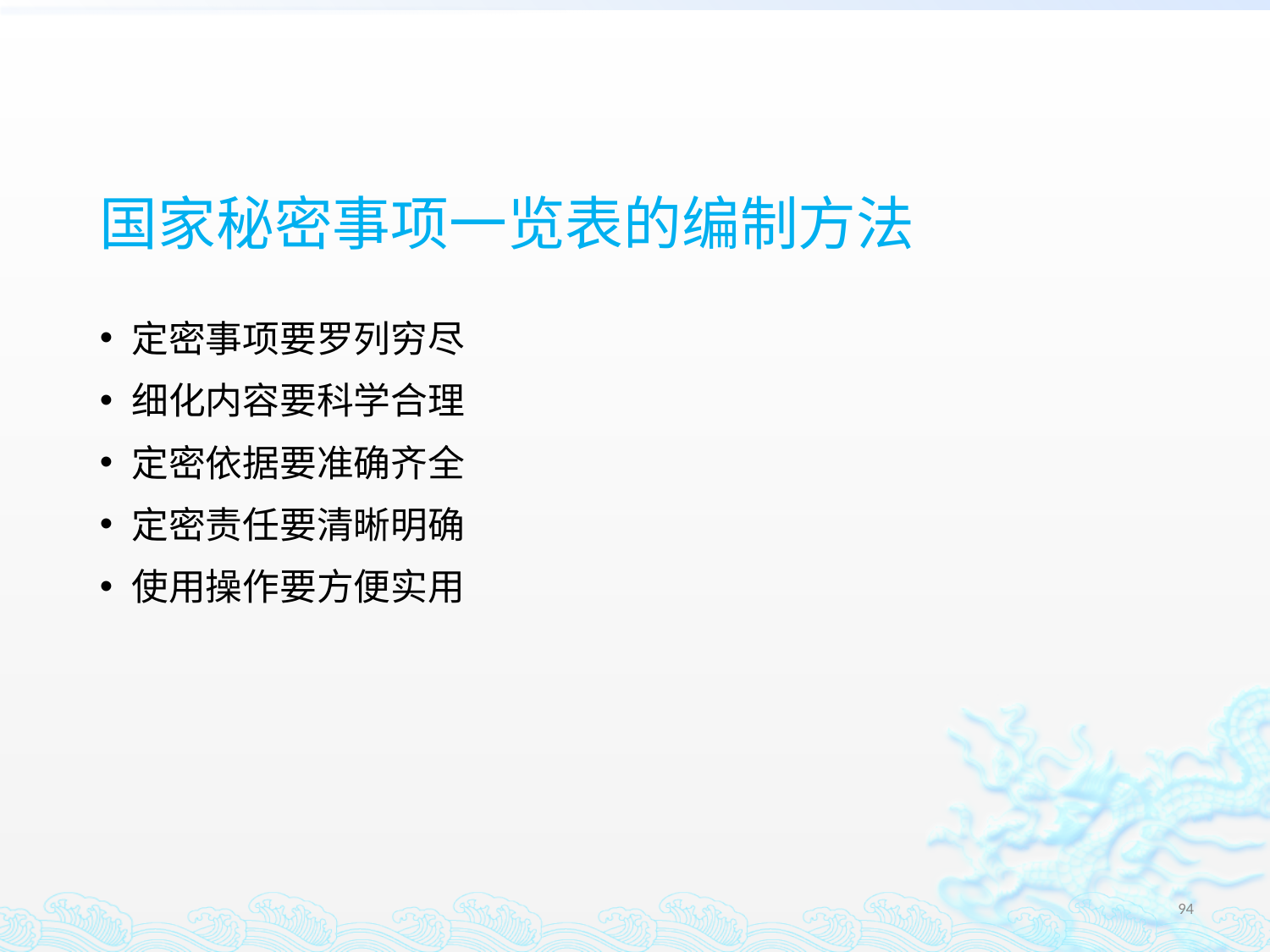

国家秘密事项一览表的编制方法
定密事项要罗列穷尽
细化内容要科学合理
定密依据要准确齐全
定密责任要清晰明确
使用操作要方便实用

94